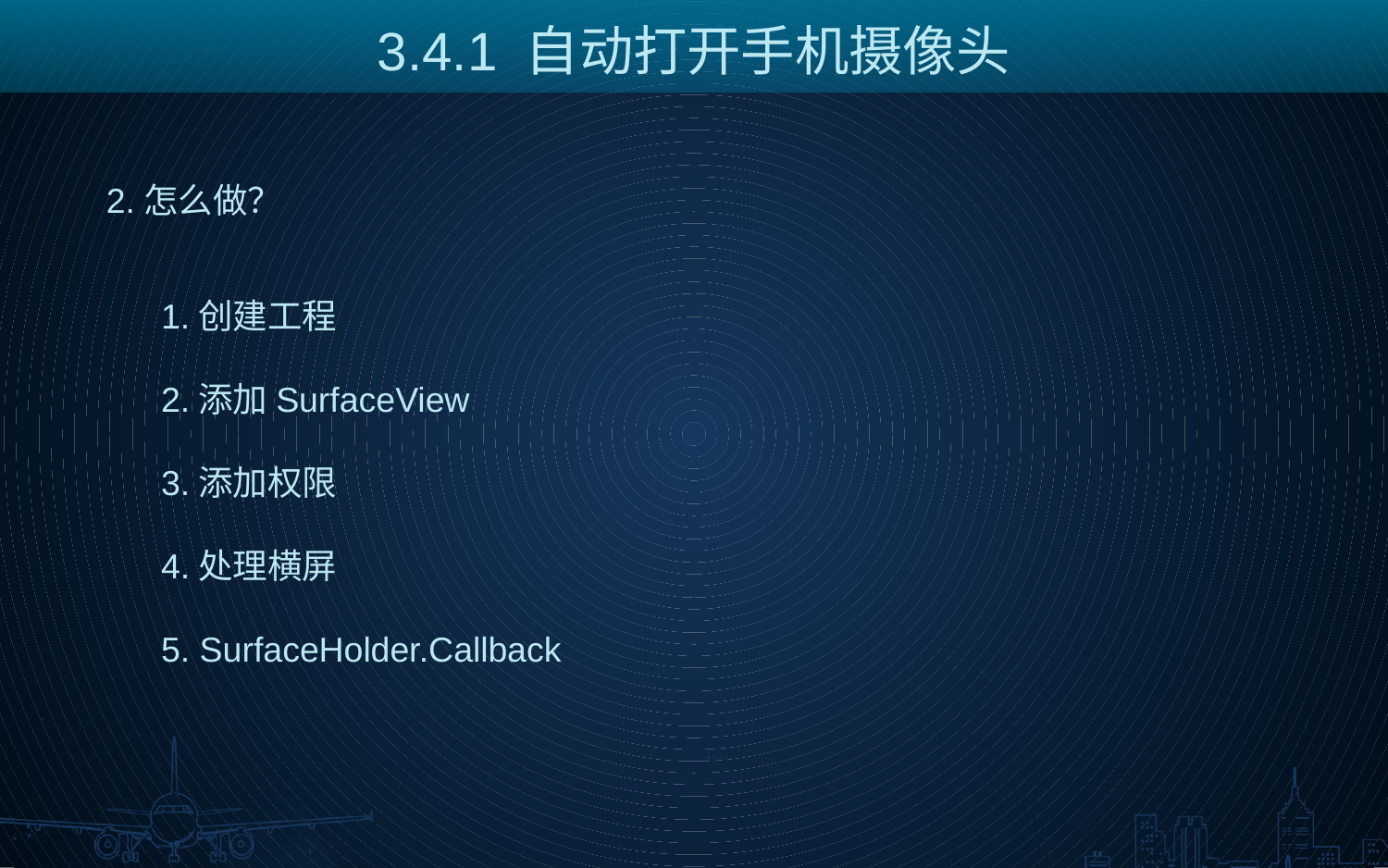

3.4.1 自动打开手机摄像头
2.怎么做？
1.创建工程

2.添加SurfaceView

3.添加权限

4.处理横屏

5. SurfaceHolder.Callback